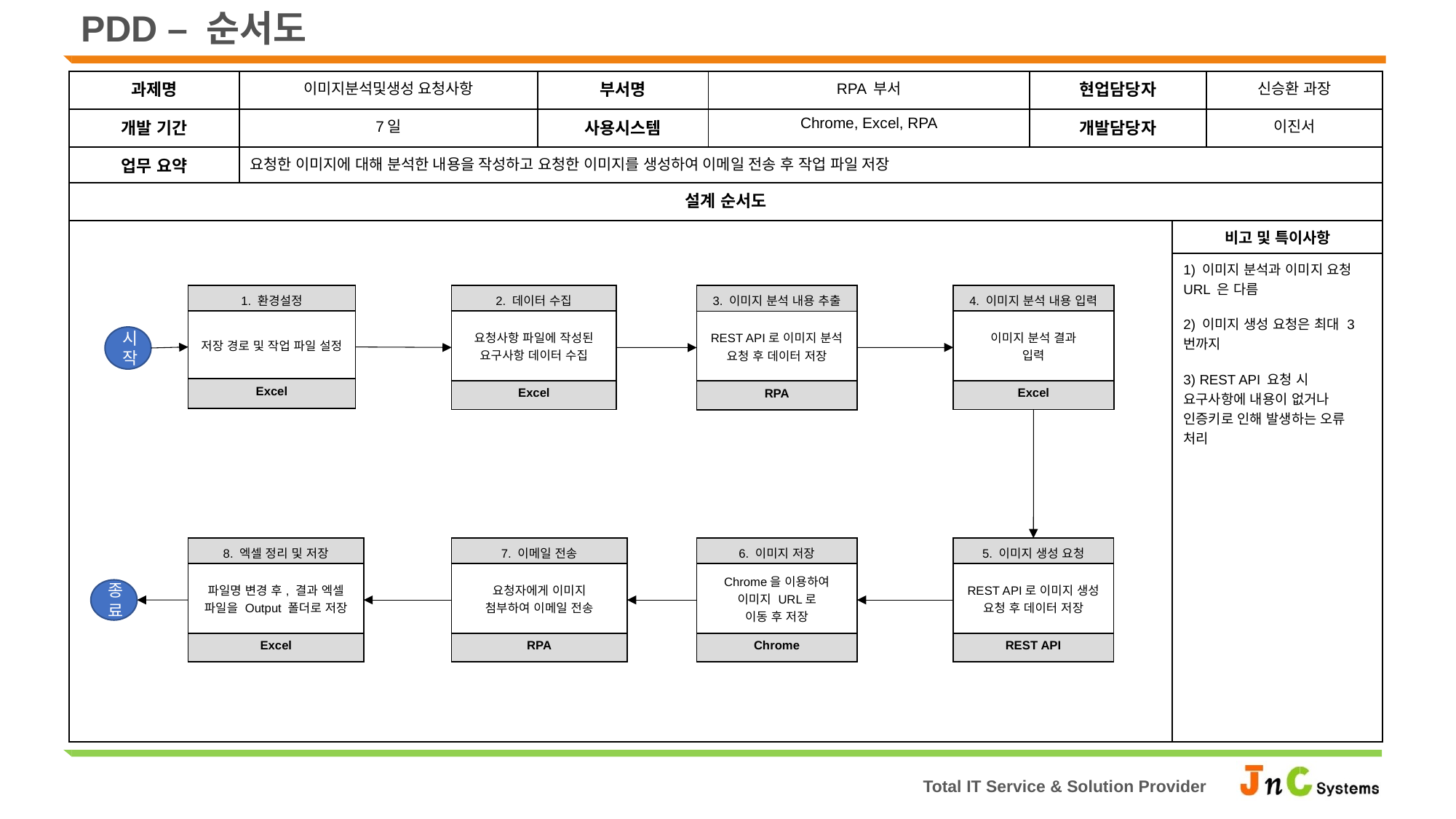

PDD – 순서도
| 과제명 | 이미지분석및생성 요청사항 | 부서명 | RPA 부서 | 현업담당자 |  | 신승환 과장 |
| --- | --- | --- | --- | --- | --- | --- |
| 개발 기간 | 7일 | 사용시스템 | Chrome, Excel, RPA | 개발담당자 |  | 이진서 |
| 업무 요약 | 요청한 이미지에 대해 분석한 내용을 작성하고 요청한 이미지를 생성하여 이메일 전송 후 작업 파일 저장 |  |  |  |  |  |
| 설계 순서도 | 업무 순서도 및 절차 | 업무 선순도 및 절차 |  |  |  |  |
|  |  |  |  |  | 비고 및 특이사항 | 작업 완료 후, 결과파일 |
|  |  |  |  |  | 1) 이미지 분석과 이미지 요청 URL 은 다름 2) 이미지 생성 요청은 최대 3번까지 3) REST API 요청 시 요구사항에 내용이 없거나 인증키로 인해 발생하는 오류 처리 |  |
| 1. 환경설정 |
| --- |
| 저장 경로 및 작업 파일 설정 |
| Excel |
| 2. 데이터 수집 |
| --- |
| 요청사항 파일에 작성된 요구사항 데이터 수집 |
| Excel |
| 3. 이미지 분석 내용 추출 |
| --- |
| REST API로 이미지 분석 요청 후 데이터 저장 |
| RPA |
| 4. 이미지 분석 내용 입력 |
| --- |
| 이미지 분석 결과 입력 |
| Excel |
시작
| 8. 엑셀 정리 및 저장 |
| --- |
| 파일명 변경 후, 결과 엑셀 파일을 Output 폴더로 저장 |
| Excel |
| 7. 이메일 전송 |
| --- |
| 요청자에게 이미지 첨부하여 이메일 전송 |
| RPA |
| 6. 이미지 저장 |
| --- |
| Chrome을 이용하여 이미지 URL로 이동 후 저장 |
| Chrome |
| 5. 이미지 생성 요청 |
| --- |
| REST API로 이미지 생성 요청 후 데이터 저장 |
| REST API |
종료